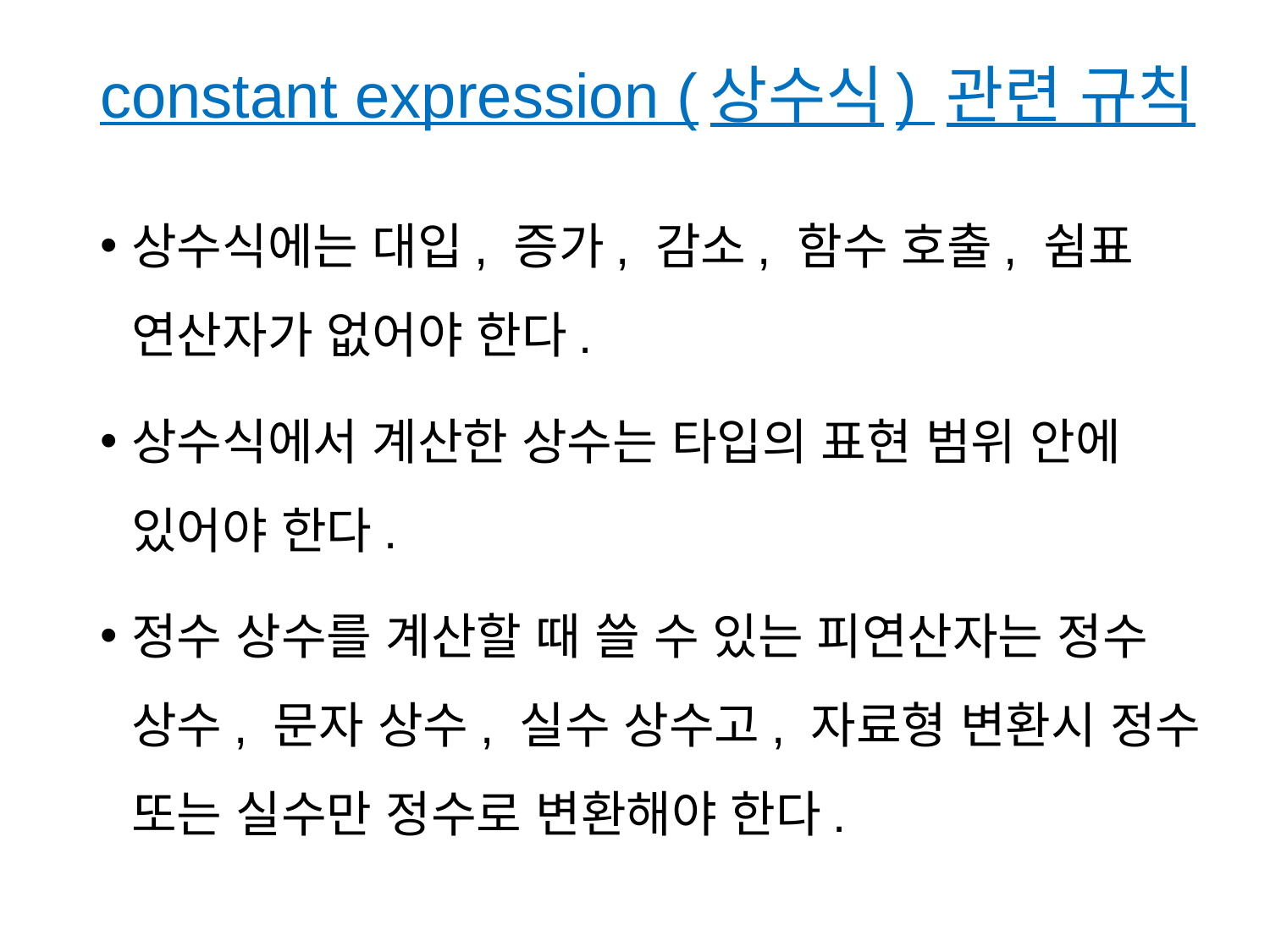

# constant expression (상수식) 관련 규칙
상수식에는 대입, 증가, 감소, 함수 호출, 쉼표 연산자가 없어야 한다.
상수식에서 계산한 상수는 타입의 표현 범위 안에 있어야 한다.
정수 상수를 계산할 때 쓸 수 있는 피연산자는 정수 상수, 문자 상수, 실수 상수고, 자료형 변환시 정수 또는 실수만 정수로 변환해야 한다.